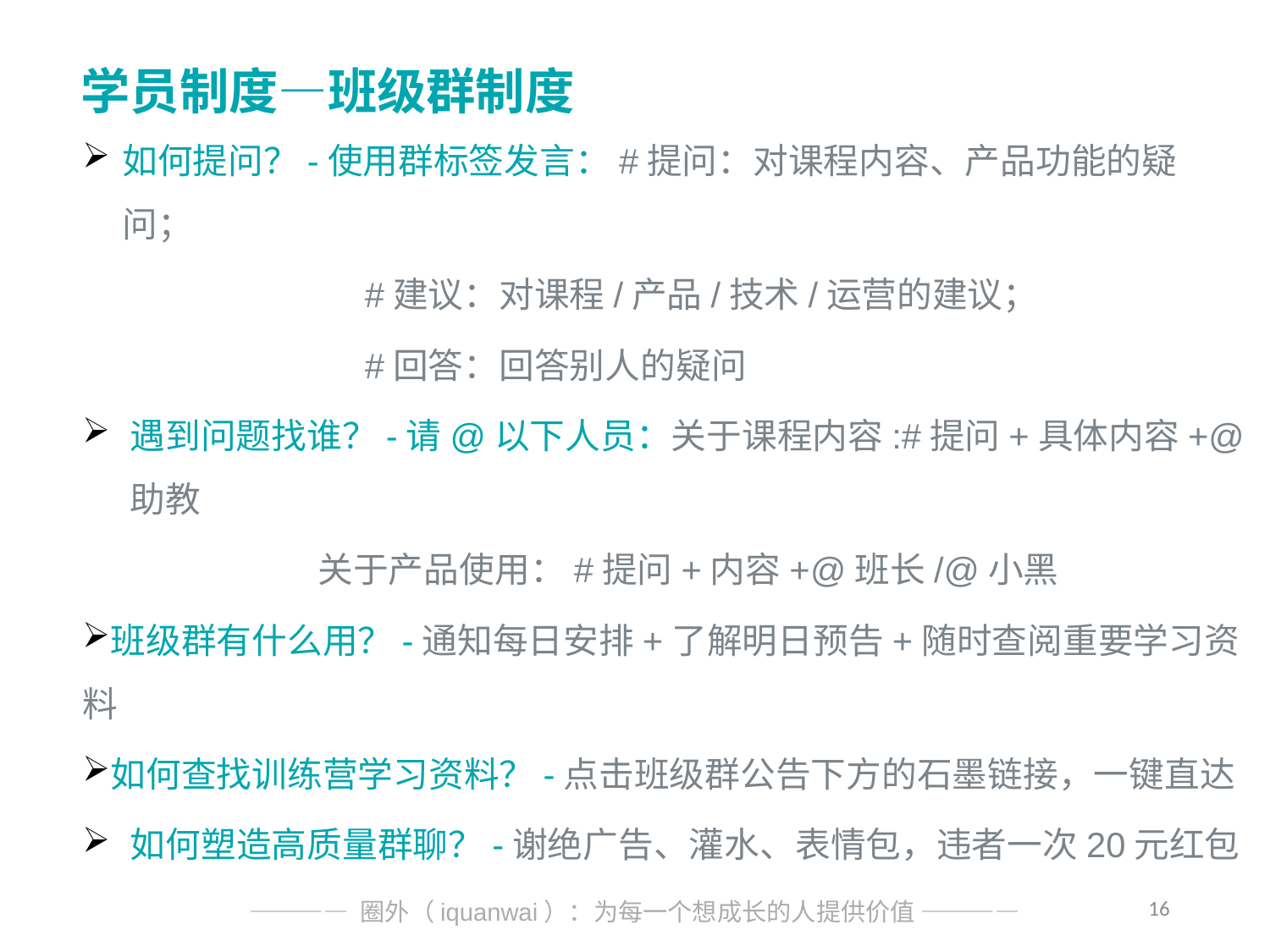

学员制度—班级群制度
如何提问？-使用群标签发言：#提问：对课程内容、产品功能的疑问；
                             #建议：对课程/产品/技术/运营的建议；
                             #回答：回答别人的疑问
遇到问题找谁？-请@以下人员：关于课程内容:#提问+具体内容+@助教
                             关于产品使用：#提问+内容+@班长/@小黑
班级群有什么用？-通知每日安排+了解明日预告+随时查阅重要学习资料
如何查找训练营学习资料？-点击班级群公告下方的石墨链接，一键直达
如何塑造高质量群聊？-谢绝广告、灌水、表情包，违者一次20元红包

16